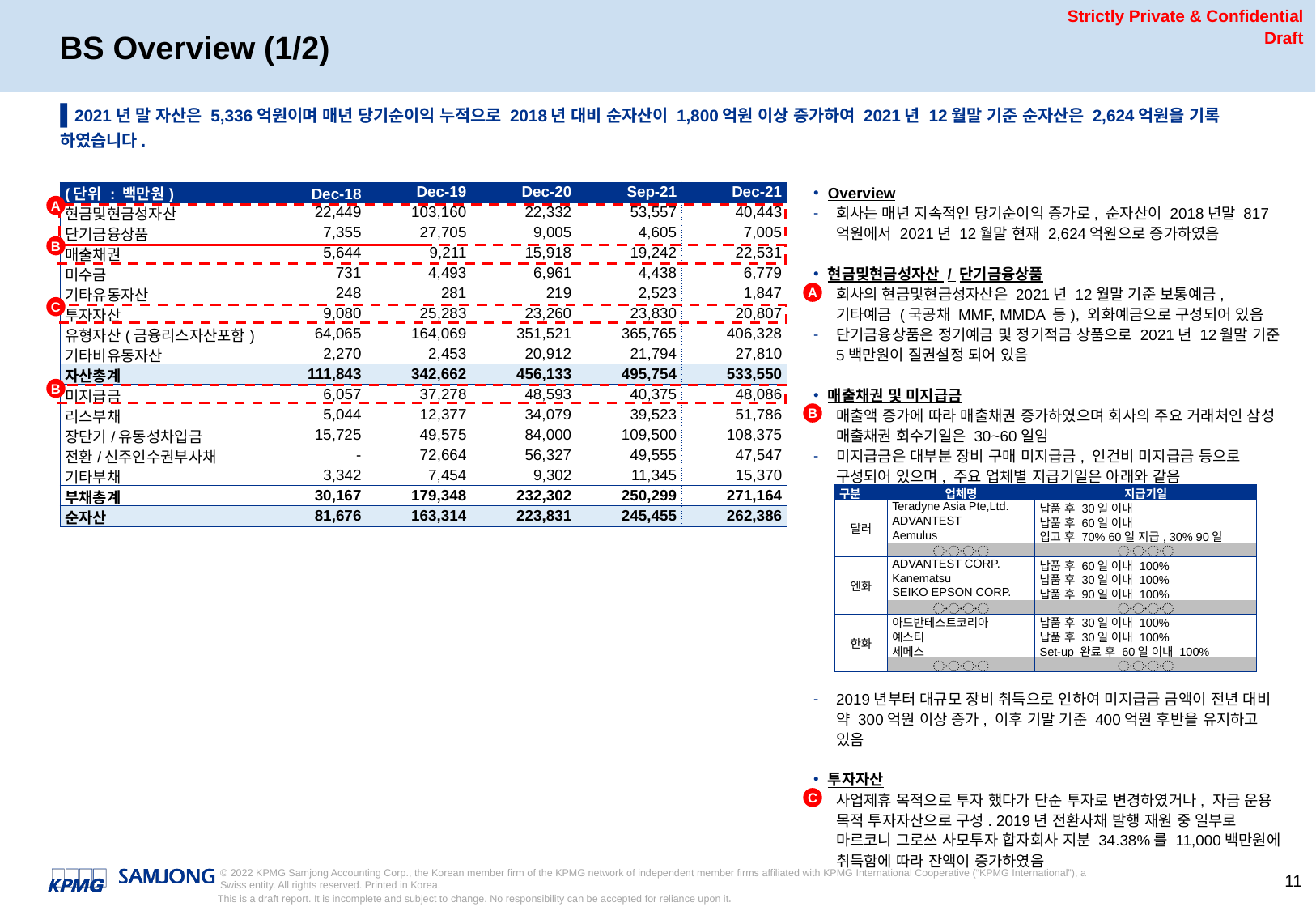

# BS Overview (1/2)
▌2021년 말 자산은 5,336억원이며 매년 당기순이익 누적으로 2018년 대비 순자산이 1,800억원 이상 증가하여 2021년 12월말 기준 순자산은 2,624억원을 기록 하였습니다.
Overview
회사는 매년 지속적인 당기순이익 증가로, 순자산이 2018년말 817억원에서 2021년 12월말 현재 2,624억원으로 증가하였음

현금및현금성자산 / 단기금융상품
회사의 현금및현금성자산은 2021년 12월말 기준 보통예금, 기타예금 (국공채 MMF, MMDA 등), 외화예금으로 구성되어 있음
단기금융상품은 정기예금 및 정기적금 상품으로 2021년 12월말 기준 5백만원이 질권설정 되어 있음

매출채권 및 미지급금
매출액 증가에 따라 매출채권 증가하였으며 회사의 주요 거래처인 삼성 매출채권 회수기일은 30~60일임
미지급금은 대부분 장비 구매 미지급금, 인건비 미지급금 등으로 구성되어 있으며, 주요 업체별 지급기일은 아래와 같음

2019년부터 대규모 장비 취득으로 인하여 미지급금 금액이 전년 대비 약 300억원 이상 증가, 이후 기말 기준 400억원 후반을 유지하고 있음

투자자산
사업제휴 목적으로 투자 했다가 단순 투자로 변경하였거나, 자금 운용 목적 투자자산으로 구성. 2019년 전환사채 발행 재원 중 일부로 마르코니 그로쓰 사모투자 합자회사 지분 34.38%를 11,000백만원에 취득함에 따라 잔액이 증가하였음

| (단위 : 백만원) | Dec-18 | Dec-19 | Dec-20 | Sep-21 | Dec-21 |
| --- | --- | --- | --- | --- | --- |
| 현금및현금성자산 | 22,449 | 103,160 | 22,332 | 53,557 | 40,443 |
| 단기금융상품 | 7,355 | 27,705 | 9,005 | 4,605 | 7,005 |
| 매출채권 | 5,644 | 9,211 | 15,918 | 19,242 | 22,531 |
| 미수금 | 731 | 4,493 | 6,961 | 4,438 | 6,779 |
| 기타유동자산 | 248 | 281 | 219 | 2,523 | 1,847 |
| 투자자산 | 9,080 | 25,283 | 23,260 | 23,830 | 20,807 |
| 유형자산(금융리스자산포함) | 64,065 | 164,069 | 351,521 | 365,765 | 406,328 |
| 기타비유동자산 | 2,270 | 2,453 | 20,912 | 21,794 | 27,810 |
| 자산총계 | 111,843 | 342,662 | 456,133 | 495,754 | 533,550 |
| 미지급금 | 6,057 | 37,278 | 48,593 | 40,375 | 48,086 |
| 리스부채 | 5,044 | 12,377 | 34,079 | 39,523 | 51,786 |
| 장단기/유동성차입금 | 15,725 | 49,575 | 84,000 | 109,500 | 108,375 |
| 전환/신주인수권부사채 | - | 72,664 | 56,327 | 49,555 | 47,547 |
| 기타부채 | 3,342 | 7,454 | 9,302 | 11,345 | 15,370 |
| 부채총계 | 30,167 | 179,348 | 232,302 | 250,299 | 271,164 |
| 순자산 | 81,676 | 163,314 | 223,831 | 245,455 | 262,386 |
A

B

A
C

B

B
| 구분 | 업체명 | 지급기일 |
| --- | --- | --- |
| 달러 | Teradyne Asia Pte,Ltd. | 납품 후 30일 이내 |
|  | ADVANTEST | 납품 후 60일 이내 |
|  | Aemulus | 입고 후 70% 60일 지급, 30% 90일 |
|  | 〮〮〮 | 〮〮〮 |
| 엔화 | ADVANTEST CORP. | 납품 후 60일 이내 100% |
|  | Kanematsu | 납품 후 30일 이내 100% |
|  | SEIKO EPSON CORP. | 납품 후 90일 이내 100% |
|  | 〮〮〮 | 〮〮〮 |
| 한화 | 아드반테스트코리아 | 납품 후 30일 이내 100% |
|  | 예스티 | 납품 후 30일 이내 100% |
|  | 세메스 | Set-up 완료 후 60일 이내 100% |
|  | 〮〮〮 | 〮〮〮 |
C